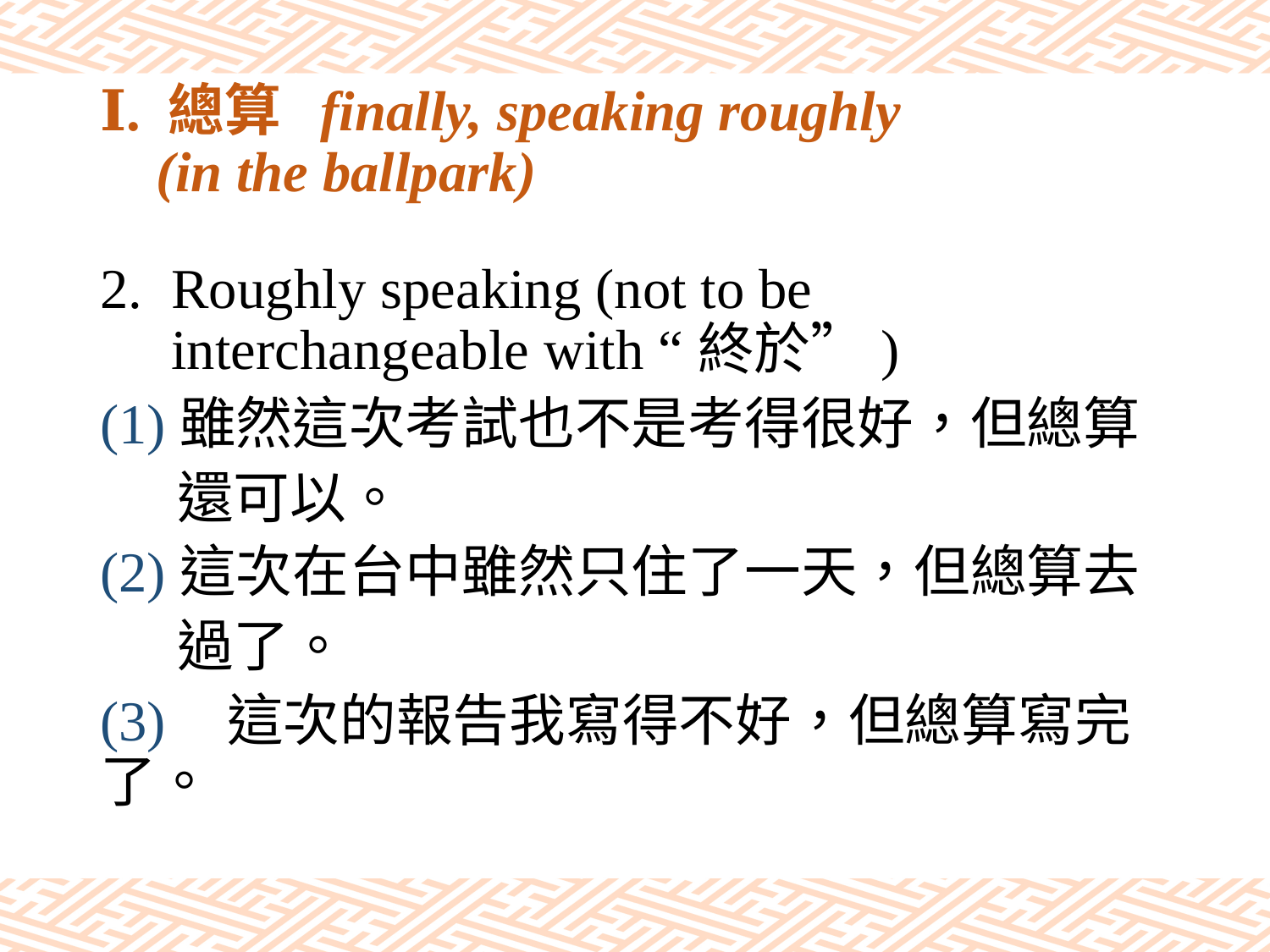

# Ⅰ. 總算  finally, speaking roughly (in the ballpark)
Roughly speaking (not to be interchangeable with “終於”)
(1)雖然這次考試也不是考得很好，但總算
     還可以。
(2)這次在台中雖然只住了一天，但總算去
     過了。
(3)	這次的報告我寫得不好，但總算寫完了。